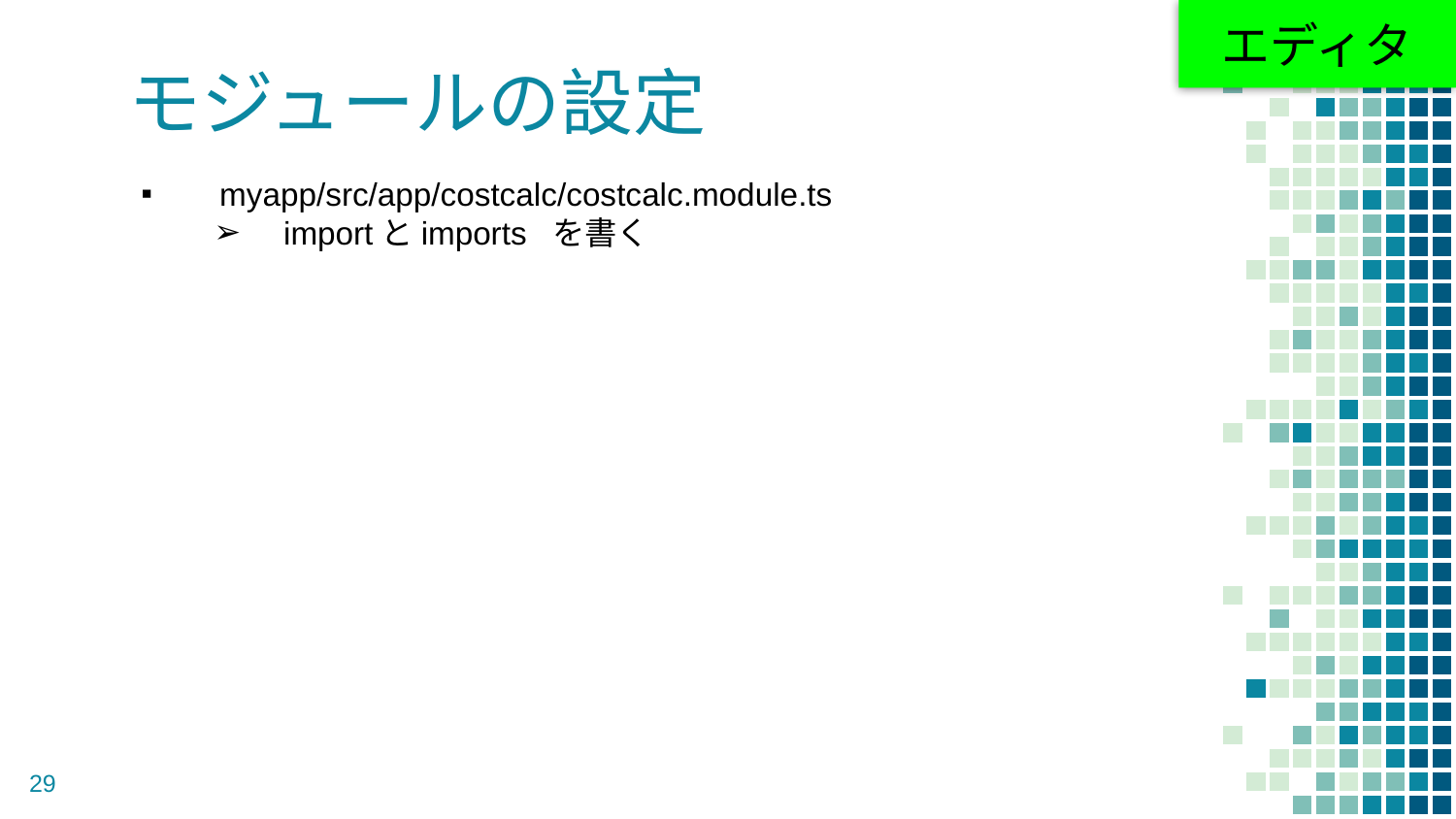

エディタ
# モジュールの設定

  myapp/src/app/costcalc/costcalc.module.ts
 importとimports  を書く

29